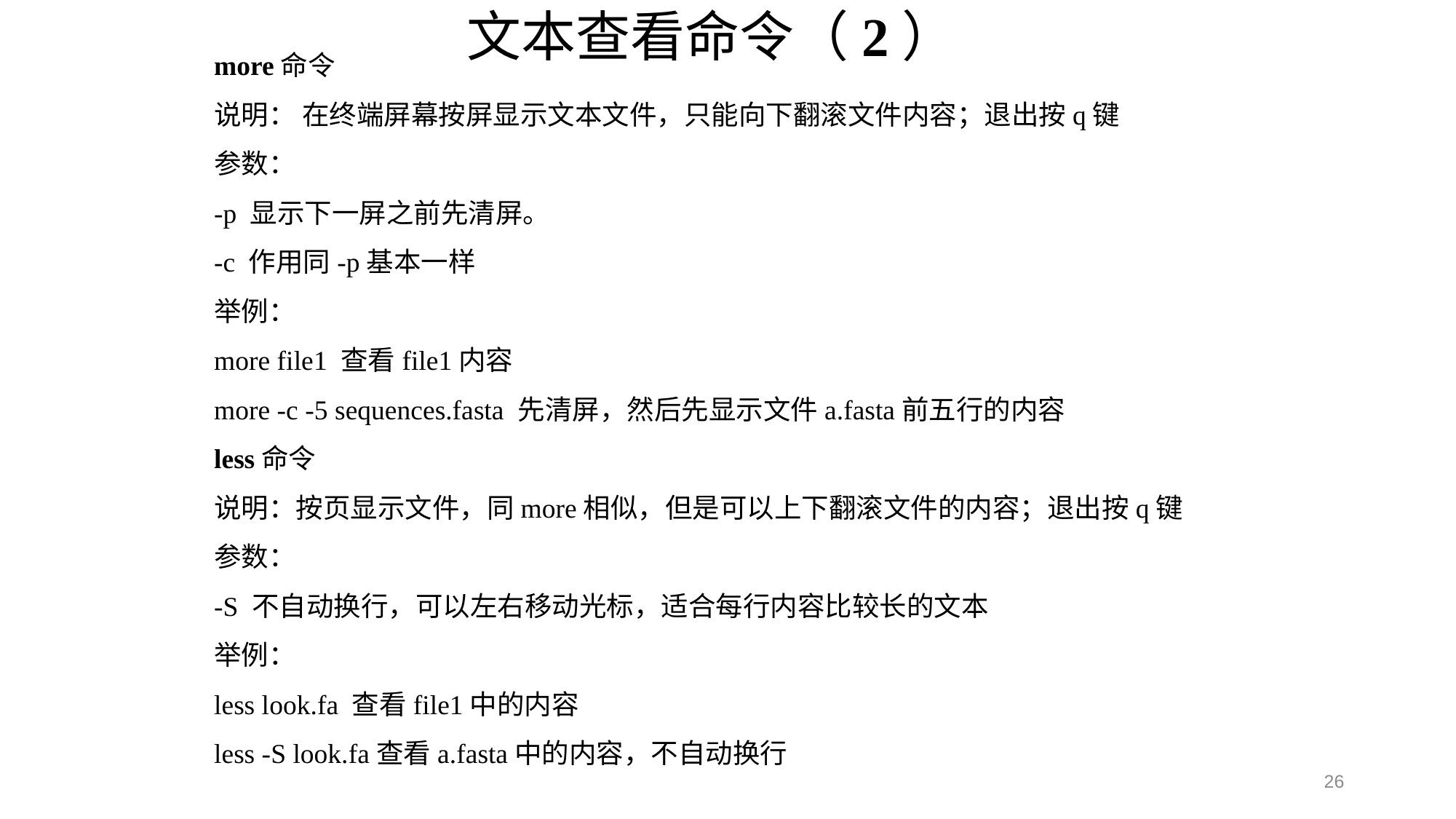

文本查看命令（2）
more命令
说明： 在终端屏幕按屏显示文本文件，只能向下翻滚文件内容；退出按q键
参数：
-p 显示下一屏之前先清屏。
-c 作用同-p基本一样
举例：
more file1 查看file1内容
more -c -5 sequences.fasta 先清屏，然后先显示文件a.fasta前五行的内容
less命令
说明：按页显示文件，同more相似，但是可以上下翻滚文件的内容；退出按q键
参数：
-S 不自动换行，可以左右移动光标，适合每行内容比较长的文本
举例：
less look.fa 查看file1中的内容
less -S look.fa查看a.fasta中的内容，不自动换行
26